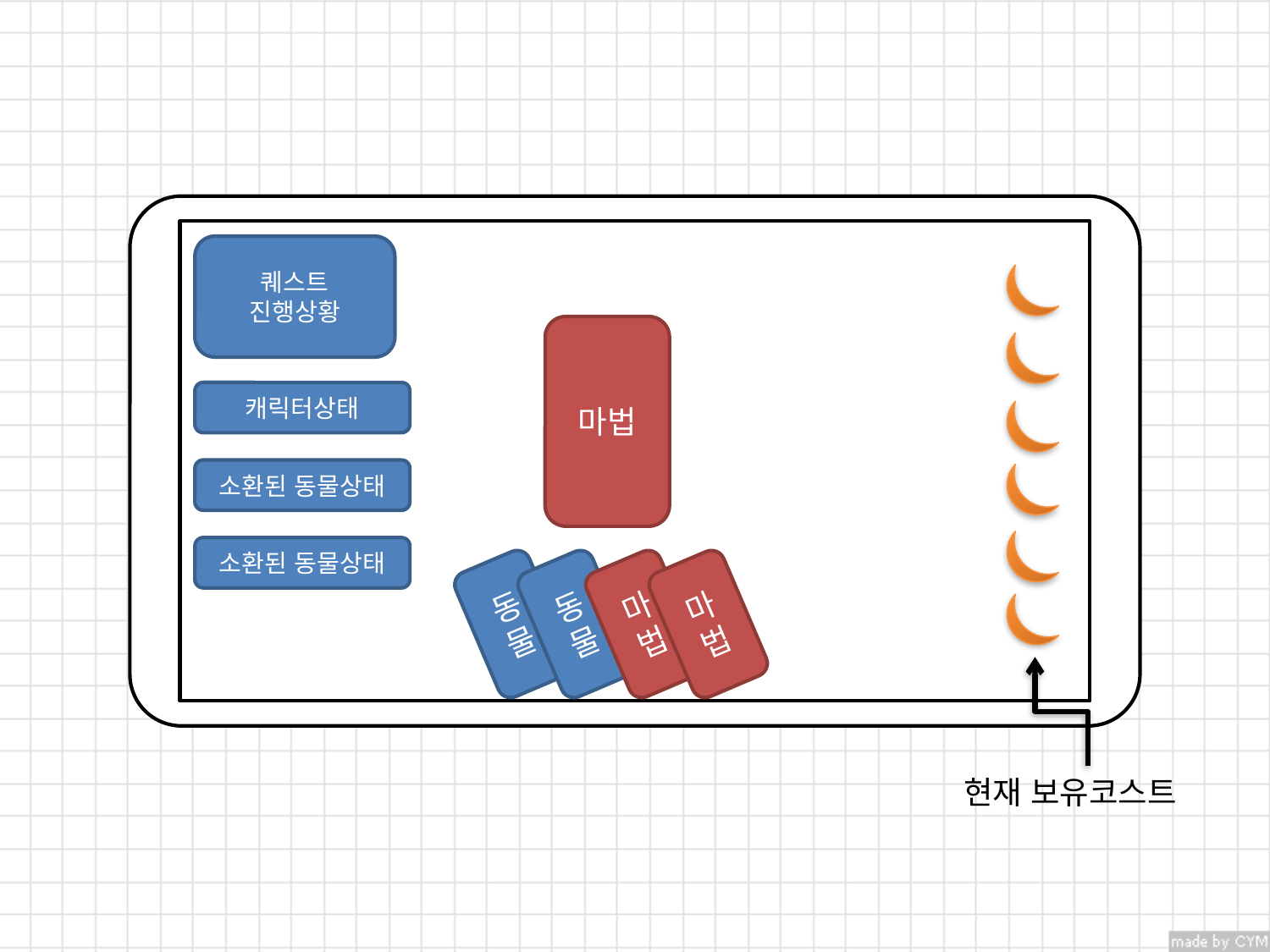

퀘스트
진행상황

마법
캐릭터상태
소환된 동물상태
소환된 동물상태
동물
동물
마법
마법
현재 보유코스트